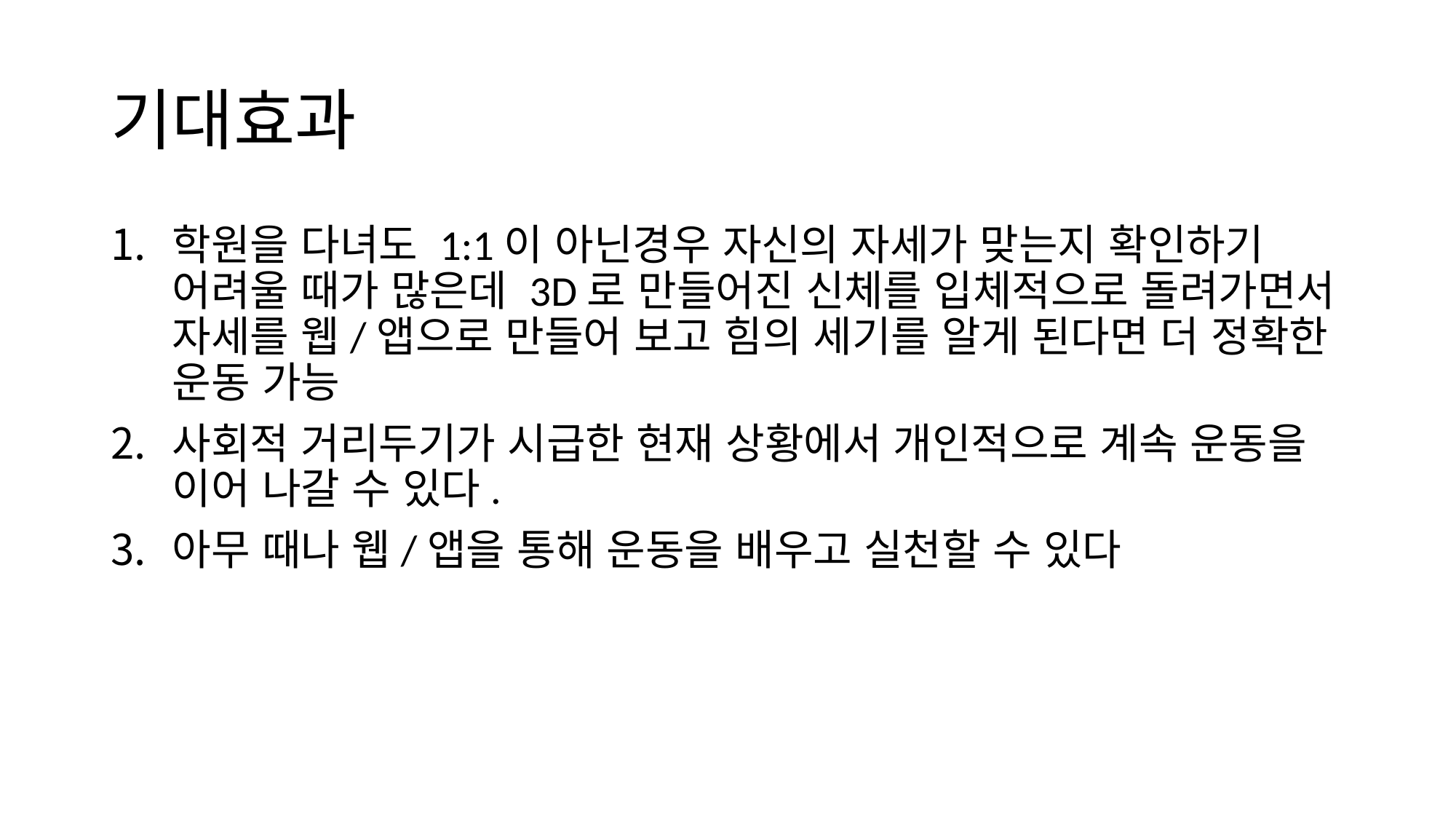

# 기대효과
학원을 다녀도 1:1이 아닌경우 자신의 자세가 맞는지 확인하기 어려울 때가 많은데 3D로 만들어진 신체를 입체적으로 돌려가면서 자세를 웹/앱으로 만들어 보고 힘의 세기를 알게 된다면 더 정확한 운동 가능
사회적 거리두기가 시급한 현재 상황에서 개인적으로 계속 운동을 이어 나갈 수 있다.
아무 때나 웹/앱을 통해 운동을 배우고 실천할 수 있다